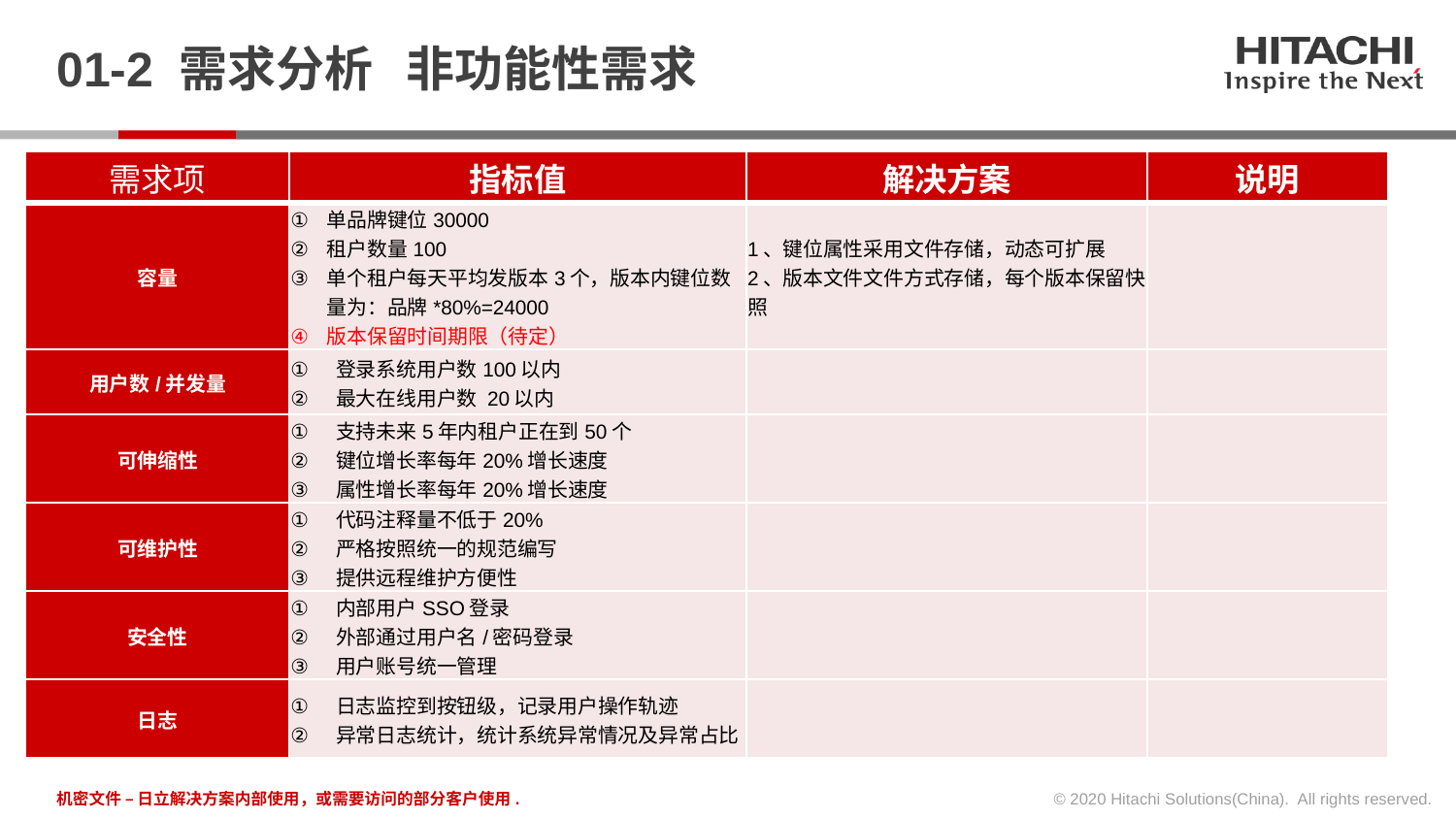

# 01-2 需求分析   非功能性需求
| 需求项 | 指标值 | 解决方案 | 说明 |
| --- | --- | --- | --- |
| 容量 | 单品牌键位30000 租户数量100 单个租户每天平均发版本3个，版本内键位数量为：品牌\*80%=24000 版本保留时间期限（待定） | 1、键位属性采用文件存储，动态可扩展 2、版本文件文件方式存储，每个版本保留快照 |  |
| 用户数/并发量 | 登录系统用户数100以内 最大在线用户数 20以内 |  |  |
| 可伸缩性 | 支持未来5年内租户正在到50个 键位增长率每年20%增长速度 属性增长率每年20%增长速度 |  |  |
| 可维护性 | 代码注释量不低于20% 严格按照统一的规范编写 提供远程维护方便性 |  |  |
| 安全性 | 内部用户SSO登录 外部通过用户名/密码登录 用户账号统一管理 |  |  |
| 日志 | 日志监控到按钮级，记录用户操作轨迹 异常日志统计，统计系统异常情况及异常占比 |  |  |